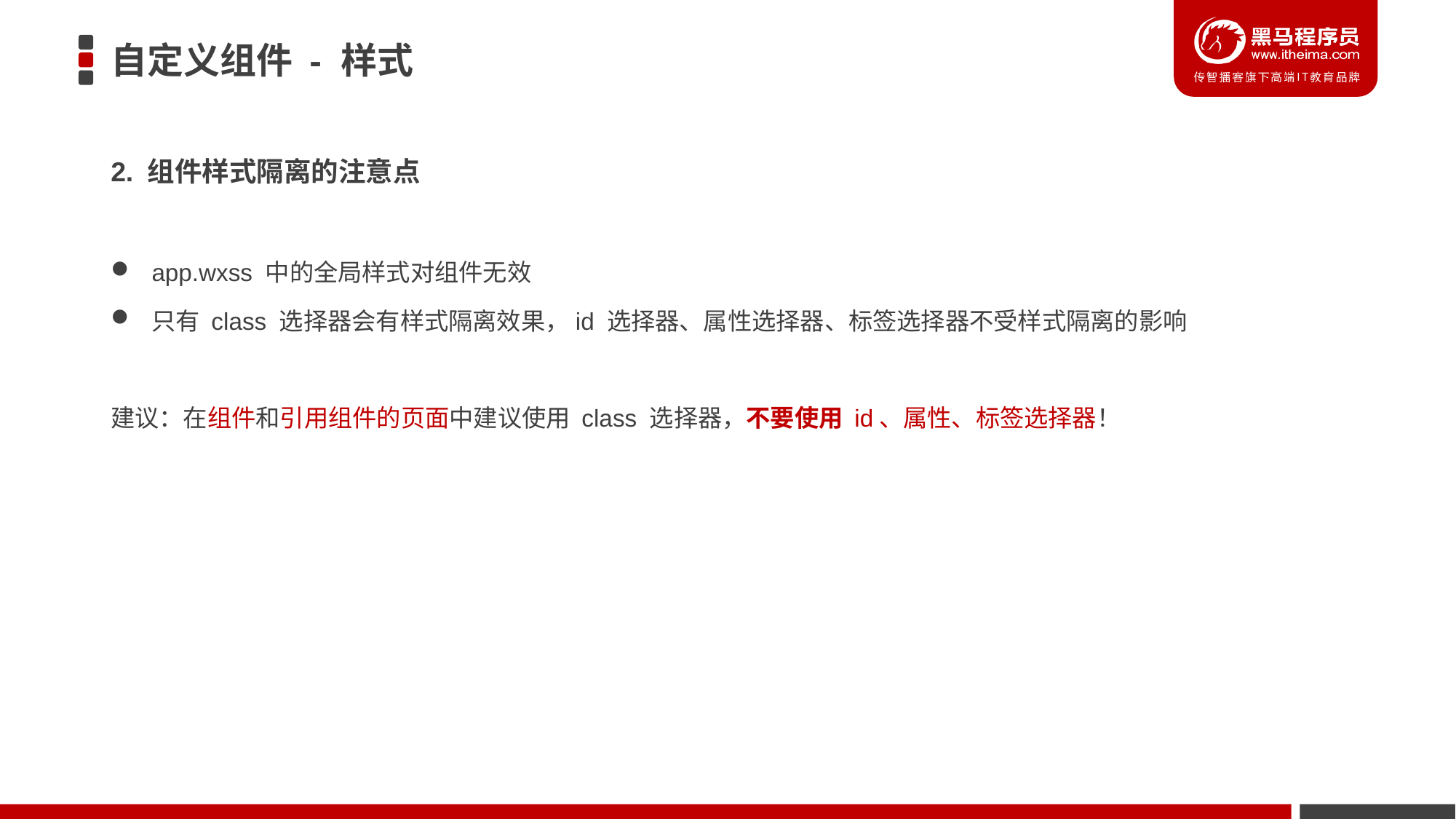

# 自定义组件 - 样式
2. 组件样式隔离的注意点
app.wxss 中的全局样式对组件无效
只有 class 选择器会有样式隔离效果，id 选择器、属性选择器、标签选择器不受样式隔离的影响

建议：在组件和引用组件的页面中建议使用 class 选择器，不要使用 id、属性、标签选择器！